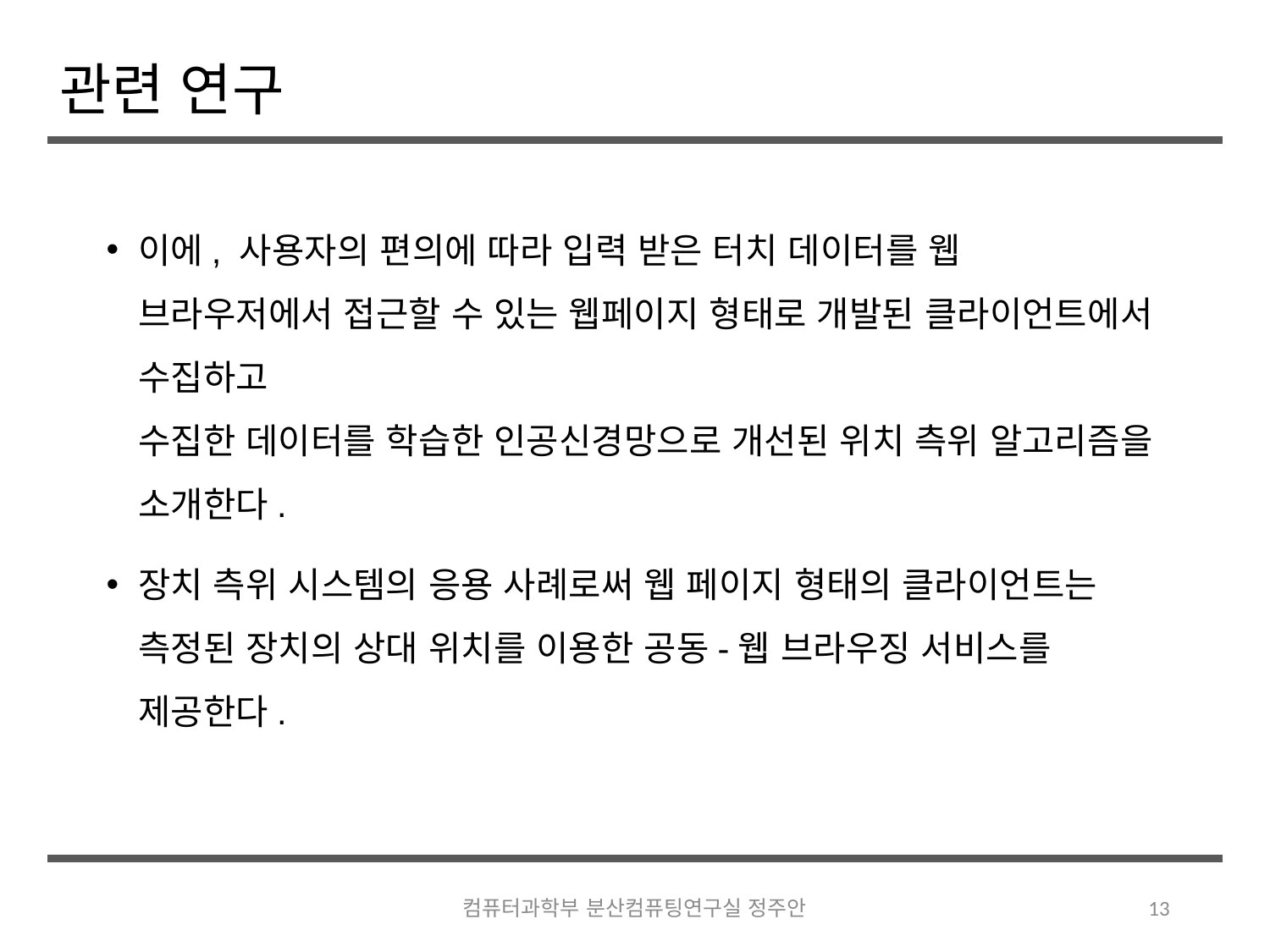

# 관련 연구
이에, 사용자의 편의에 따라 입력 받은 터치 데이터를 웹 브라우저에서 접근할 수 있는 웹페이지 형태로 개발된 클라이언트에서 수집하고
수집한 데이터를 학습한 인공신경망으로 개선된 위치 측위 알고리즘을 소개한다.
장치 측위 시스템의 응용 사례로써 웹 페이지 형태의 클라이언트는 측정된 장치의 상대 위치를 이용한 공동-웹 브라우징 서비스를 제공한다.

컴퓨터과학부 분산컴퓨팅연구실 정주안
13